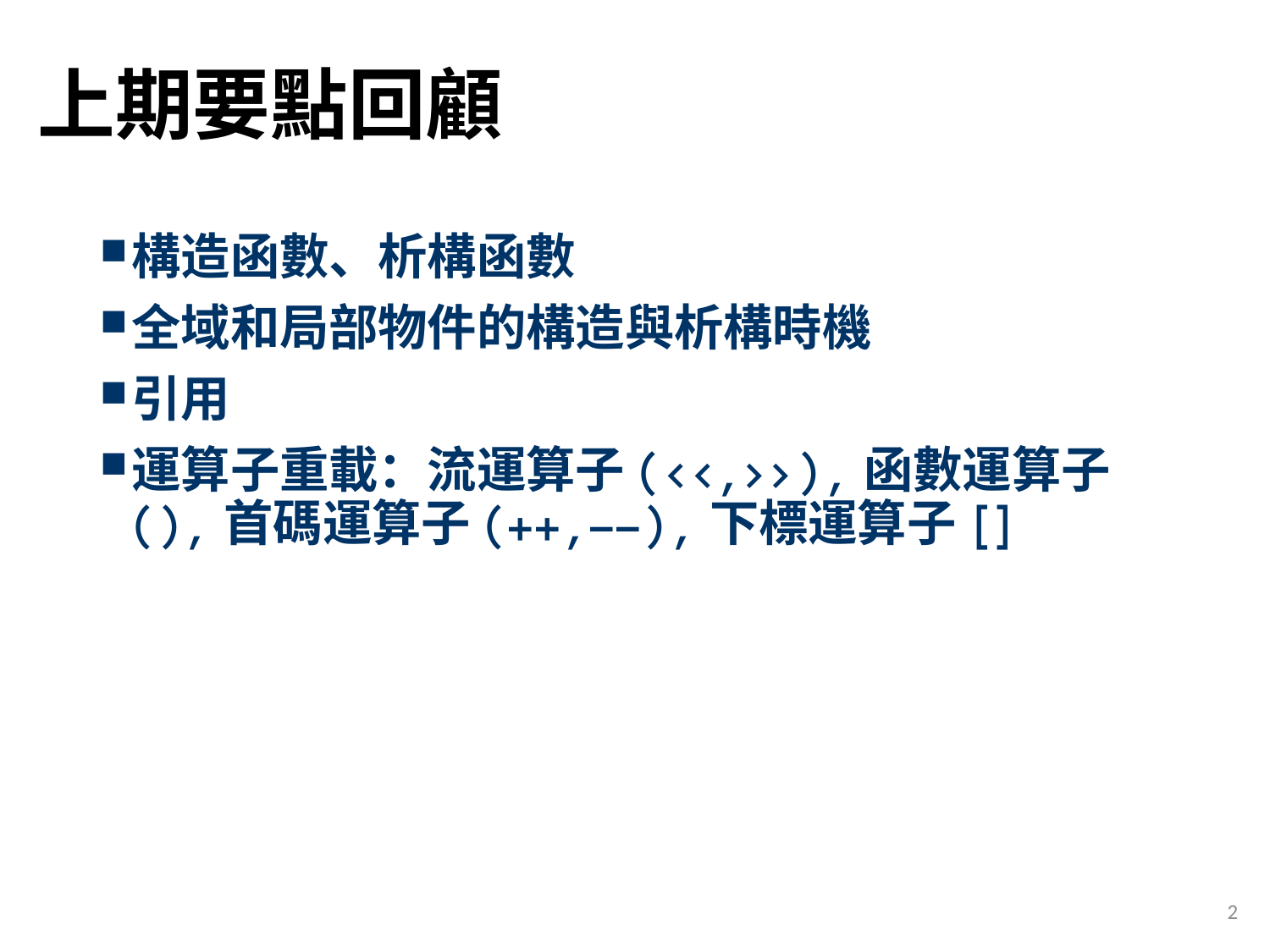

# 上期要點回顧
構造函數、析構函數
全域和局部物件的構造與析構時機
引用
運算子重載：流運算子(<<,>>),函數運算子(),首碼運算子(++,--),下標運算子[]
2